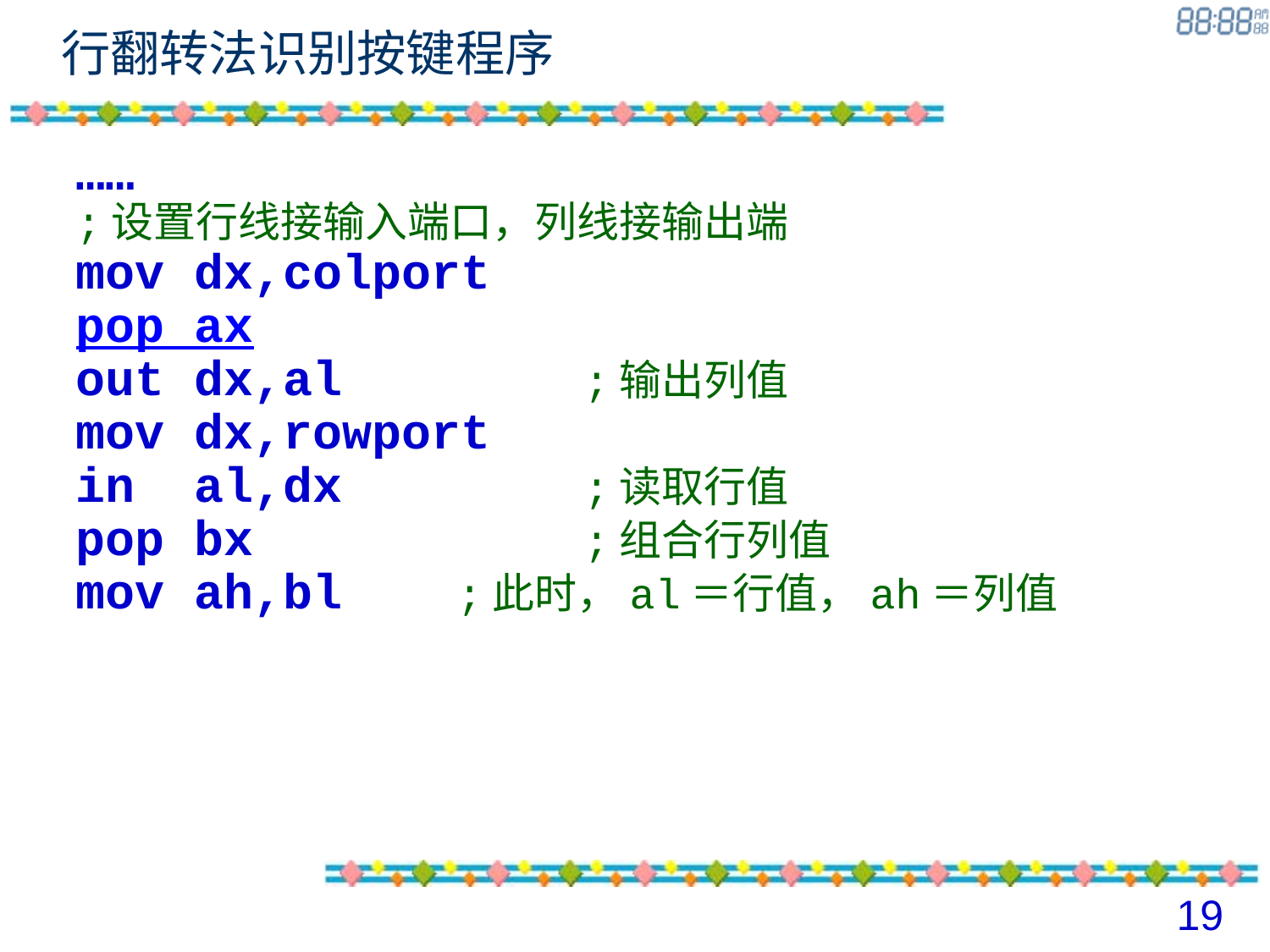

行翻转法识别按键程序
……
;设置行线接输入端口，列线接输出端
mov dx,colport
pop ax
out dx,al		;输出列值
mov dx,rowport
in  al,dx		;读取行值
pop bx			;组合行列值
mov ah,bl	;此时，al＝行值，ah＝列值